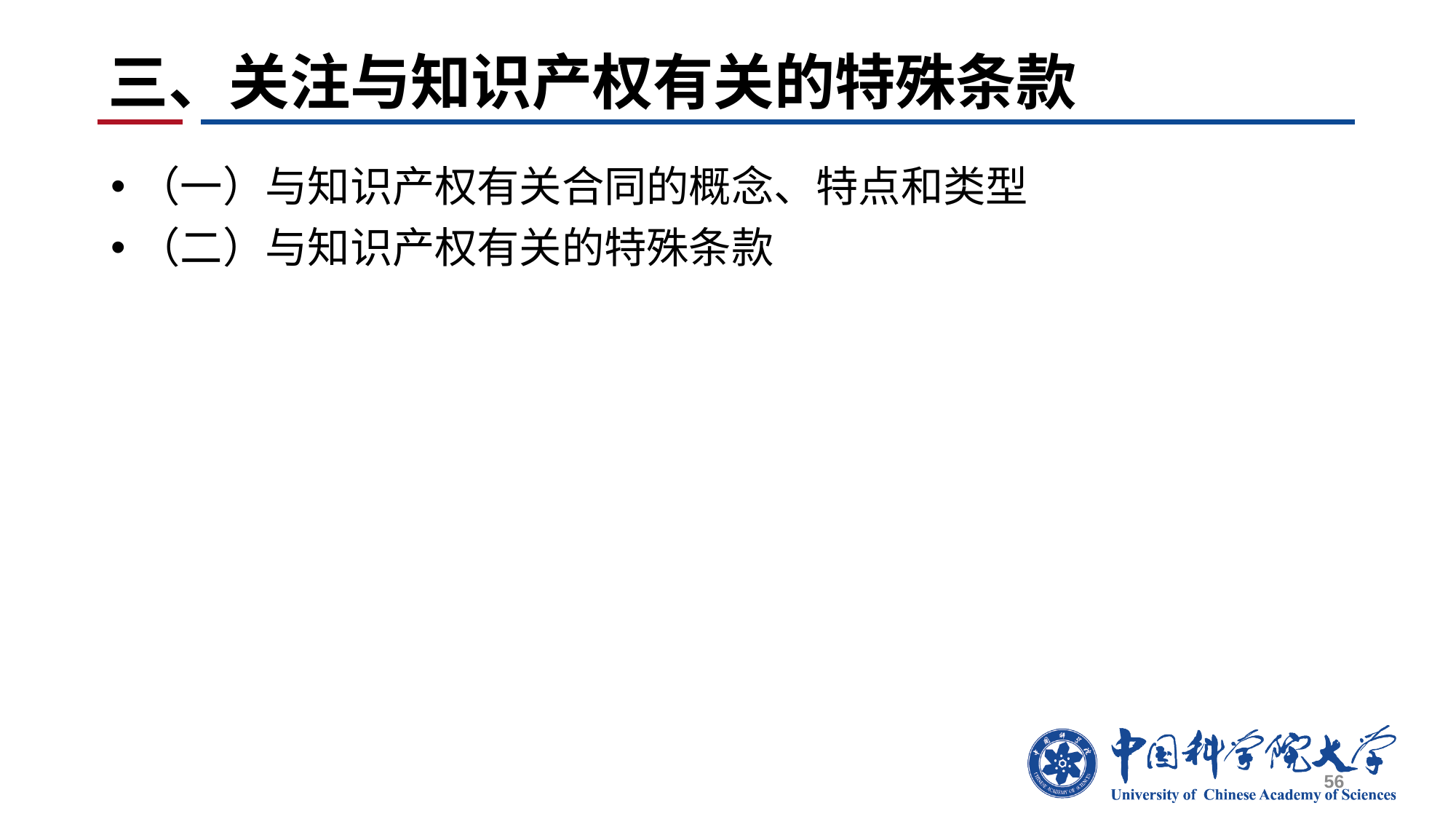

# 三、关注与知识产权有关的特殊条款
（一）与知识产权有关合同的概念、特点和类型
（二）与知识产权有关的特殊条款

56